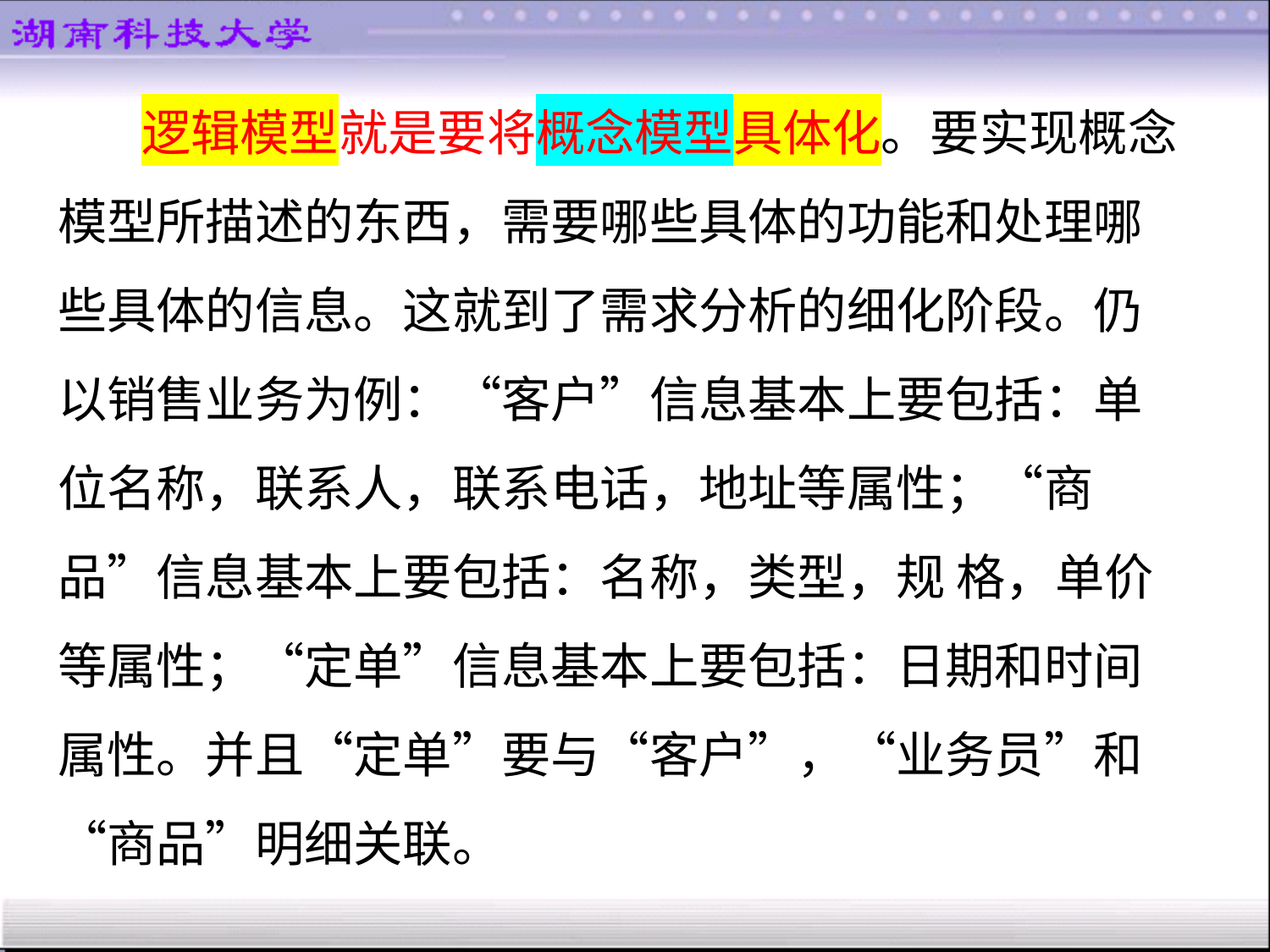

逻辑模型就是要将概念模型具体化。要实现概念模型所描述的东西，需要哪些具体的功能和处理哪些具体的信息。这就到了需求分析的细化阶段。仍以销售业务为例：“客户”信息基本上要包括：单位名称，联系人，联系电话，地址等属性；“商品”信息基本上要包括：名称，类型，规 格，单价等属性；“定单”信息基本上要包括：日期和时间属性。并且“定单”要与“客户”，“业务员”和“商品”明细关联。